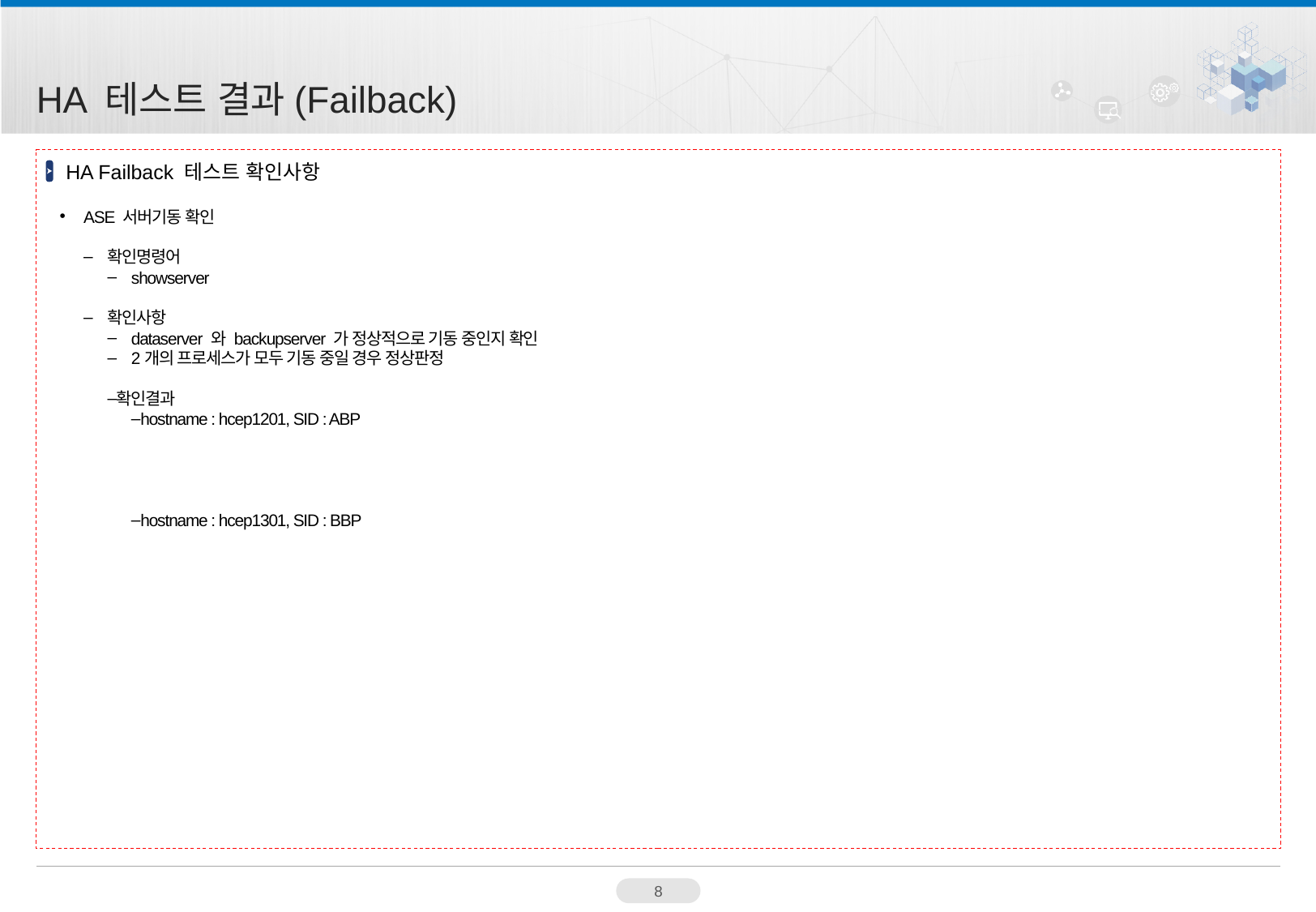

HA 테스트 결과(Failback)
HA Failback 테스트 확인사항

ASE 서버기동 확인

확인명령어
showserver

확인사항
dataserver 와 backupserver 가 정상적으로 기동 중인지 확인
2개의 프로세스가 모두 기동 중일 경우 정상판정

확인결과
hostname : hcep1201, SID : ABP

hostname : hcep1301, SID : BBP